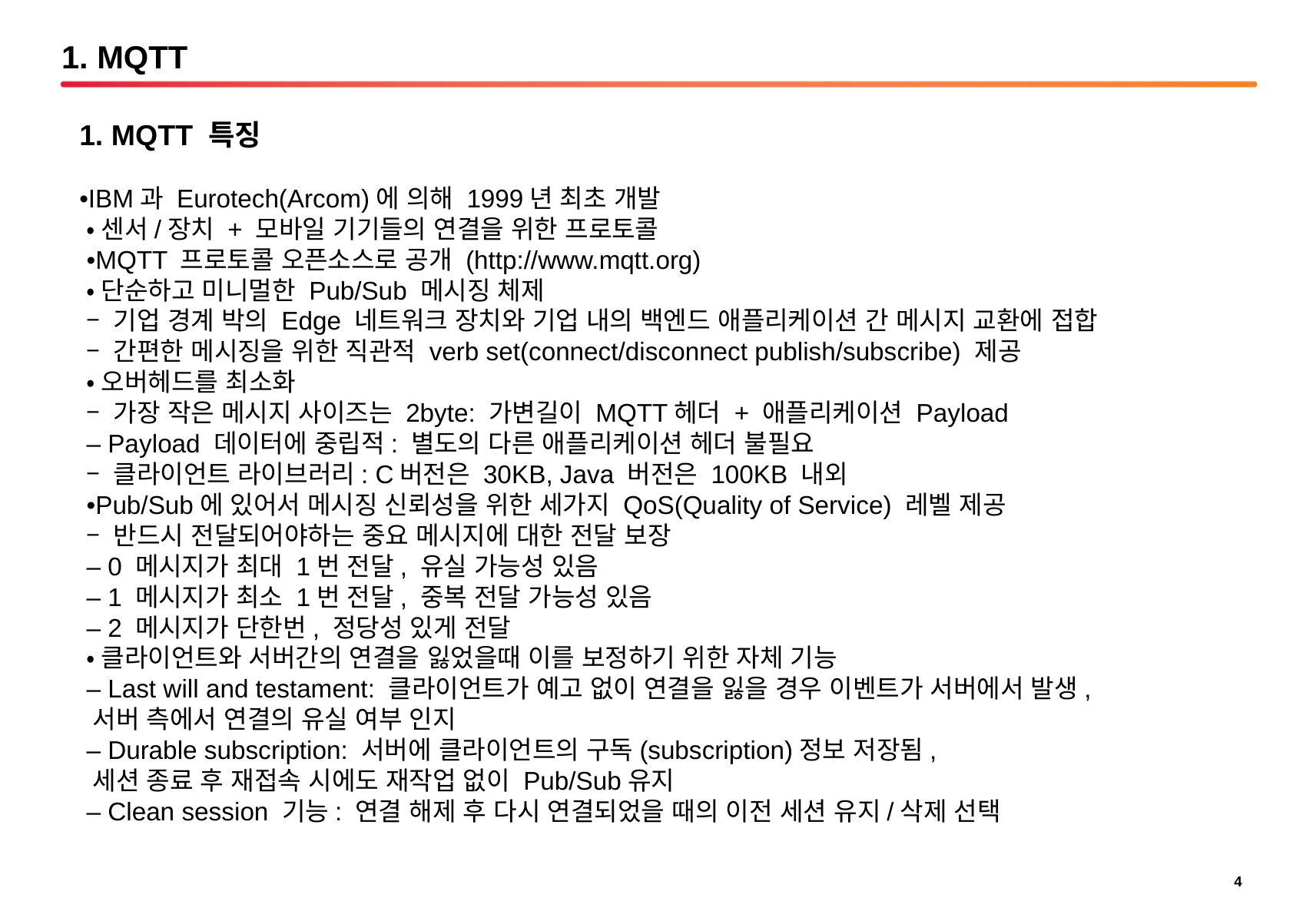

# 1. MQTT
1. MQTT 특징

•IBM과 Eurotech(Arcom)에 의해 1999년 최초 개발
 •센서/장치 + 모바일 기기들의 연결을 위한 프로토콜
 •MQTT 프로토콜 오픈소스로 공개 (http://www.mqtt.org)
 •단순하고 미니멀한 Pub/Sub 메시징 체제
 – 기업 경계 박의 Edge 네트워크 장치와 기업 내의 백엔드 애플리케이션 간 메시지 교환에 접합
 – 간편한 메시징을 위한 직관적 verb set(connect/disconnect publish/subscribe) 제공
 •오버헤드를 최소화
 – 가장 작은 메시지 사이즈는 2byte: 가변길이 MQTT헤더 + 애플리케이션 Payload
 – Payload 데이터에 중립적: 별도의 다른 애플리케이션 헤더 불필요
 – 클라이언트 라이브러리: C버전은 30KB, Java 버전은 100KB 내외
 •Pub/Sub에 있어서 메시징 신뢰성을 위한 세가지 QoS(Quality of Service) 레벨 제공
 – 반드시 전달되어야하는 중요 메시지에 대한 전달 보장
 – 0 메시지가 최대 1번 전달, 유실 가능성 있음
 – 1 메시지가 최소 1번 전달, 중복 전달 가능성 있음
 – 2 메시지가 단한번, 정당성 있게 전달
 •클라이언트와 서버간의 연결을 잃었을때 이를 보정하기 위한 자체 기능
 – Last will and testament: 클라이언트가 예고 없이 연결을 잃을 경우 이벤트가 서버에서 발생,
 서버 측에서 연결의 유실 여부 인지
 – Durable subscription: 서버에 클라이언트의 구독(subscription)정보 저장됨,
 세션 종료 후 재접속 시에도 재작업 없이 Pub/Sub유지
 – Clean session 기능: 연결 해제 후 다시 연결되었을 때의 이전 세션 유지/삭제 선택